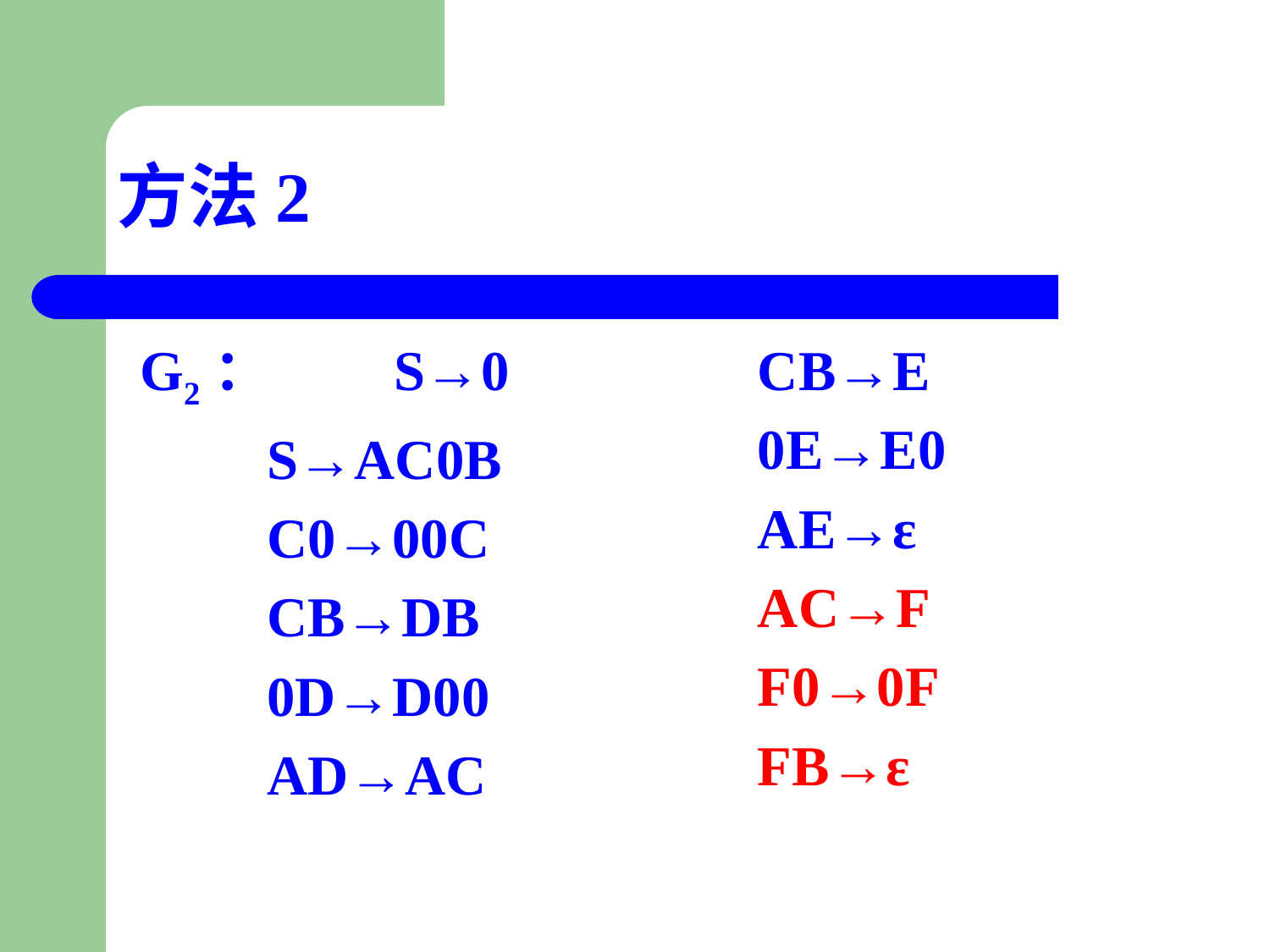

# 方法2
G2：	S→0
	S→AC0B
	C0→00C
	CB→DB
	0D→D00
	AD→AC

CB→E
0E→E0
AE→ε
AC→F
F0→0F
FB→ε